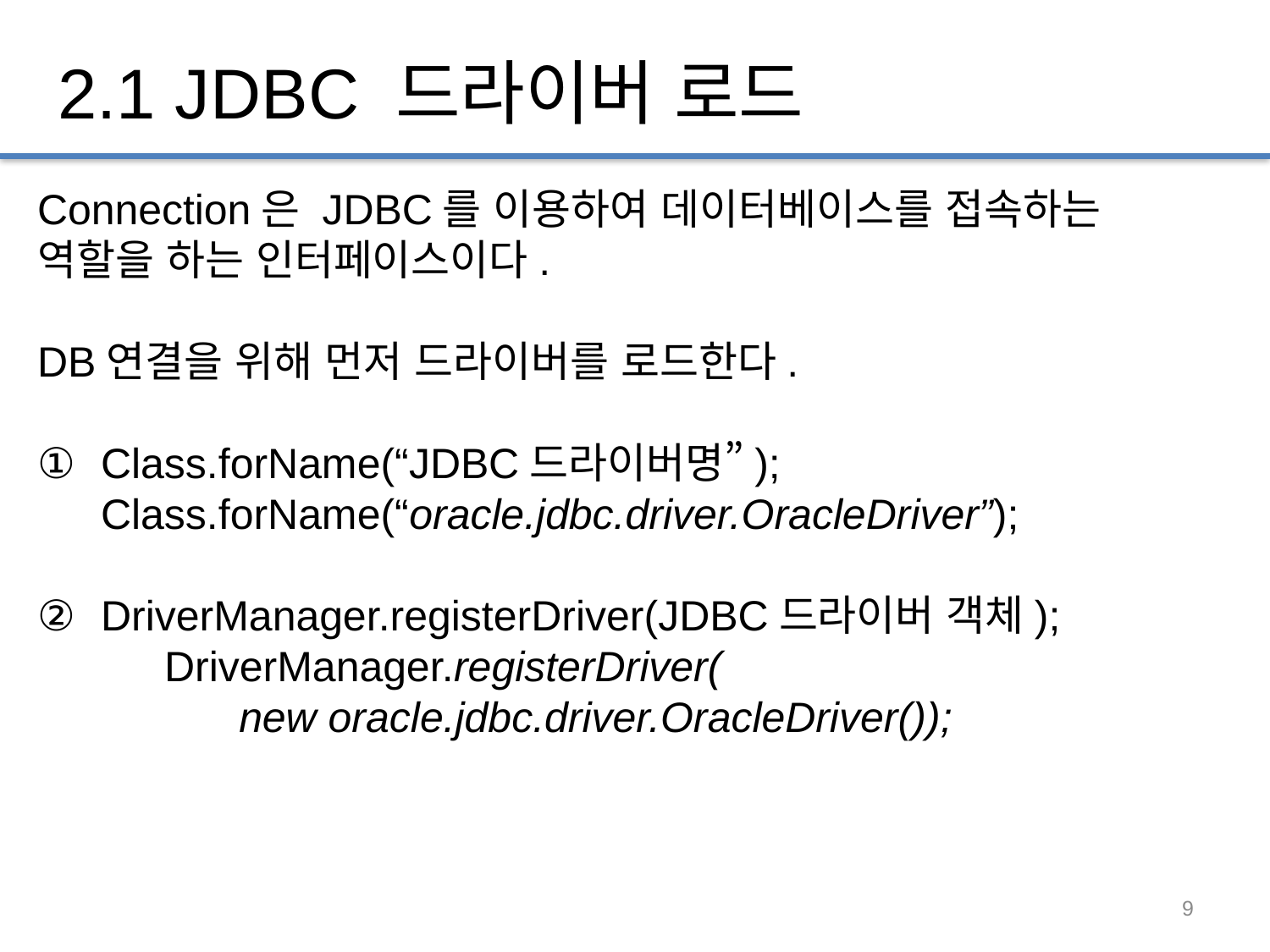

# 2.1 JDBC 드라이버 로드
Connection은 JDBC를 이용하여 데이터베이스를 접속하는 역할을 하는 인터페이스이다.

DB연결을 위해 먼저 드라이버를 로드한다.

Class.forName(“JDBC드라이버명”);
	Class.forName(“oracle.jdbc.driver.OracleDriver”);

DriverManager.registerDriver(JDBC드라이버 객체);
	DriverManager.registerDriver(
                 new oracle.jdbc.driver.OracleDriver());

9